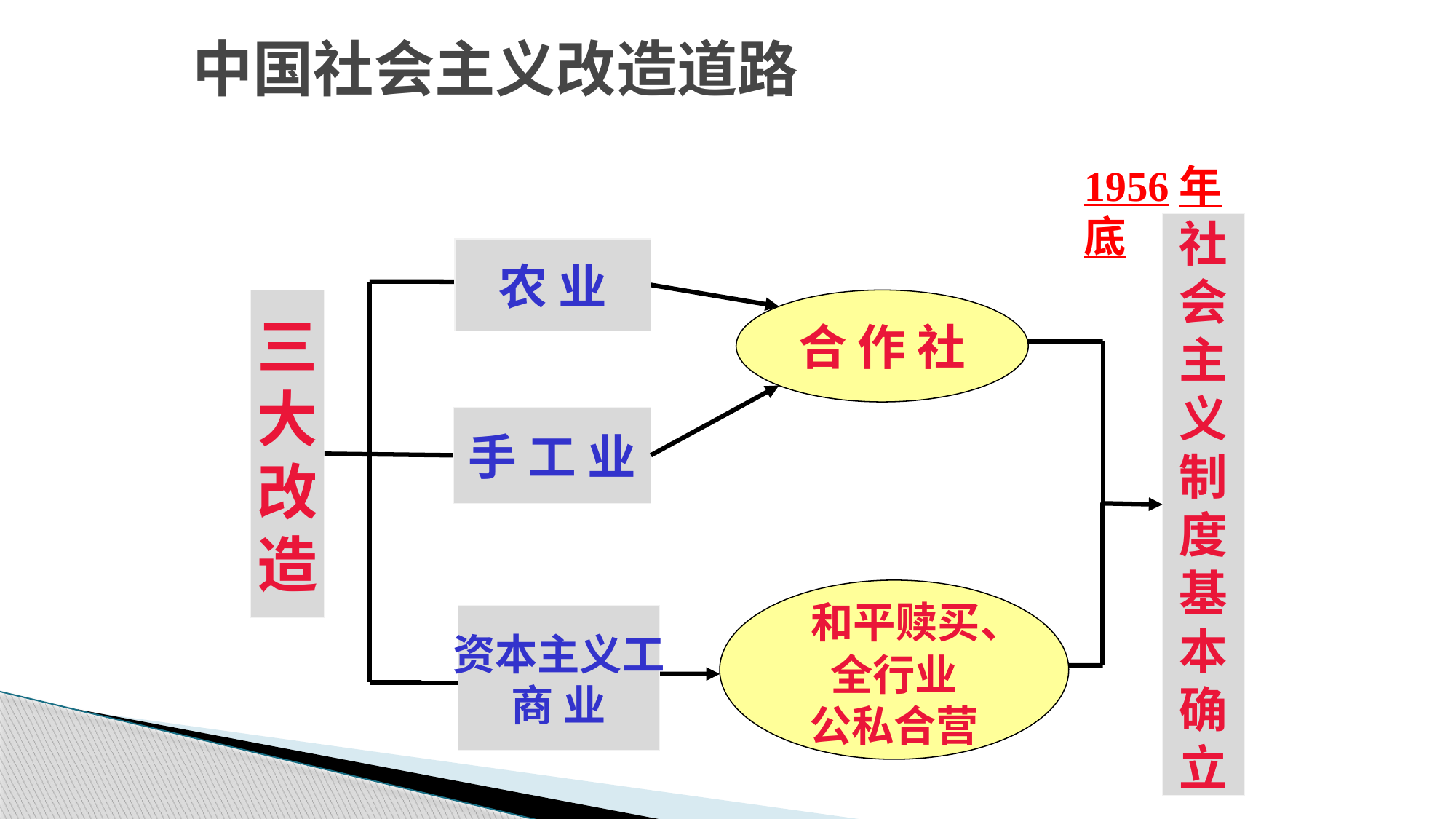

中国社会主义改造道路
1956年底
社
会
主
义
制
度
基
本
确
立

农 业
三
大
改
造
合 作 社
手 工 业
   和平赎买、
全行业
公私合营
资本主义工
商 业